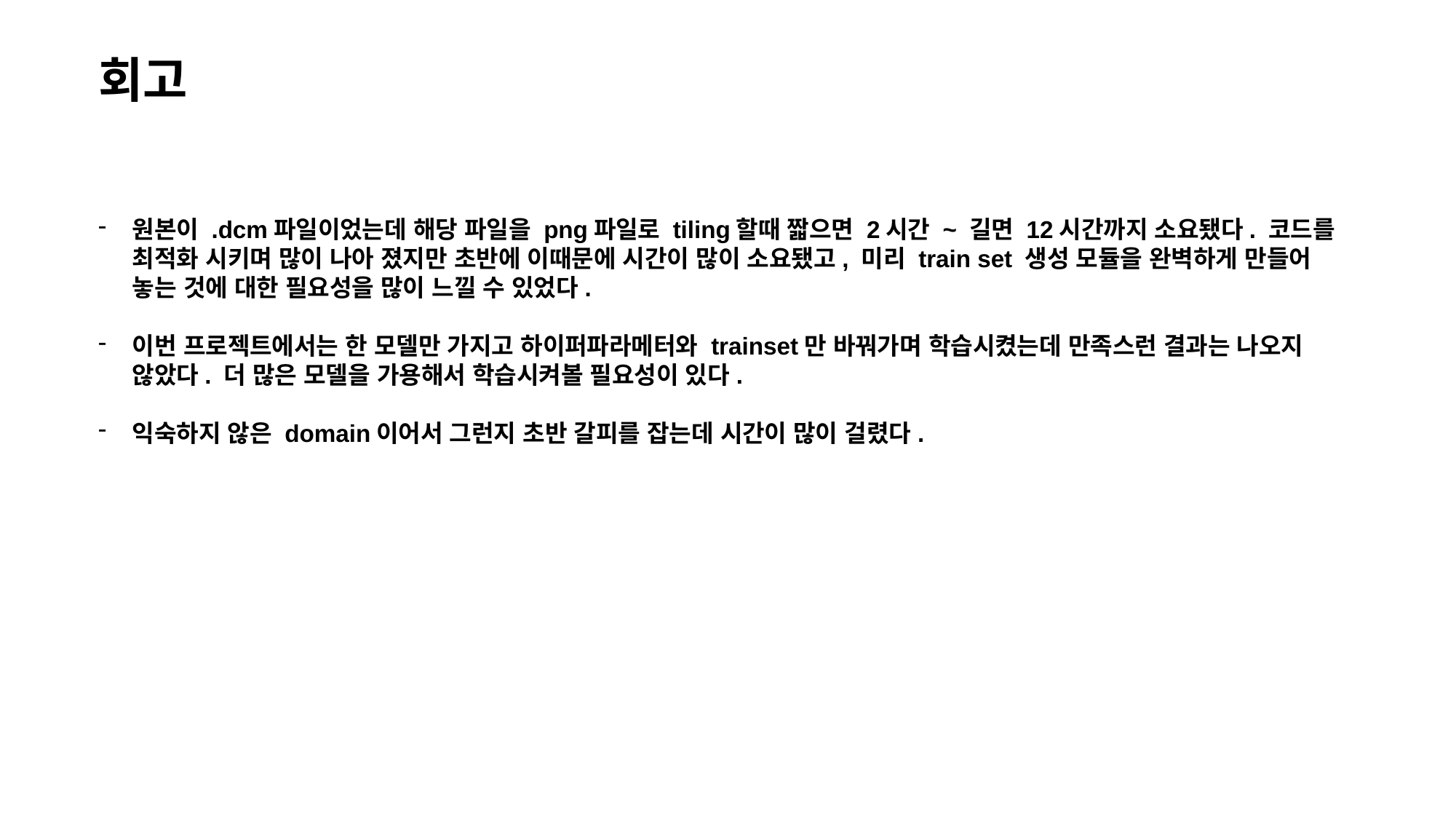

회고
원본이 .dcm파일이었는데 해당 파일을 png파일로 tiling할때 짧으면 2시간 ~ 길면 12시간까지 소요됐다. 코드를 최적화 시키며 많이 나아 졌지만 초반에 이때문에 시간이 많이 소요됐고, 미리 train set 생성 모듈을 완벽하게 만들어 놓는 것에 대한 필요성을 많이 느낄 수 있었다.

이번 프로젝트에서는 한 모델만 가지고 하이퍼파라메터와 trainset만 바꿔가며 학습시켰는데 만족스런 결과는 나오지 않았다. 더 많은 모델을 가용해서 학습시켜볼 필요성이 있다.

익숙하지 않은 domain이어서 그런지 초반 갈피를 잡는데 시간이 많이 걸렸다.